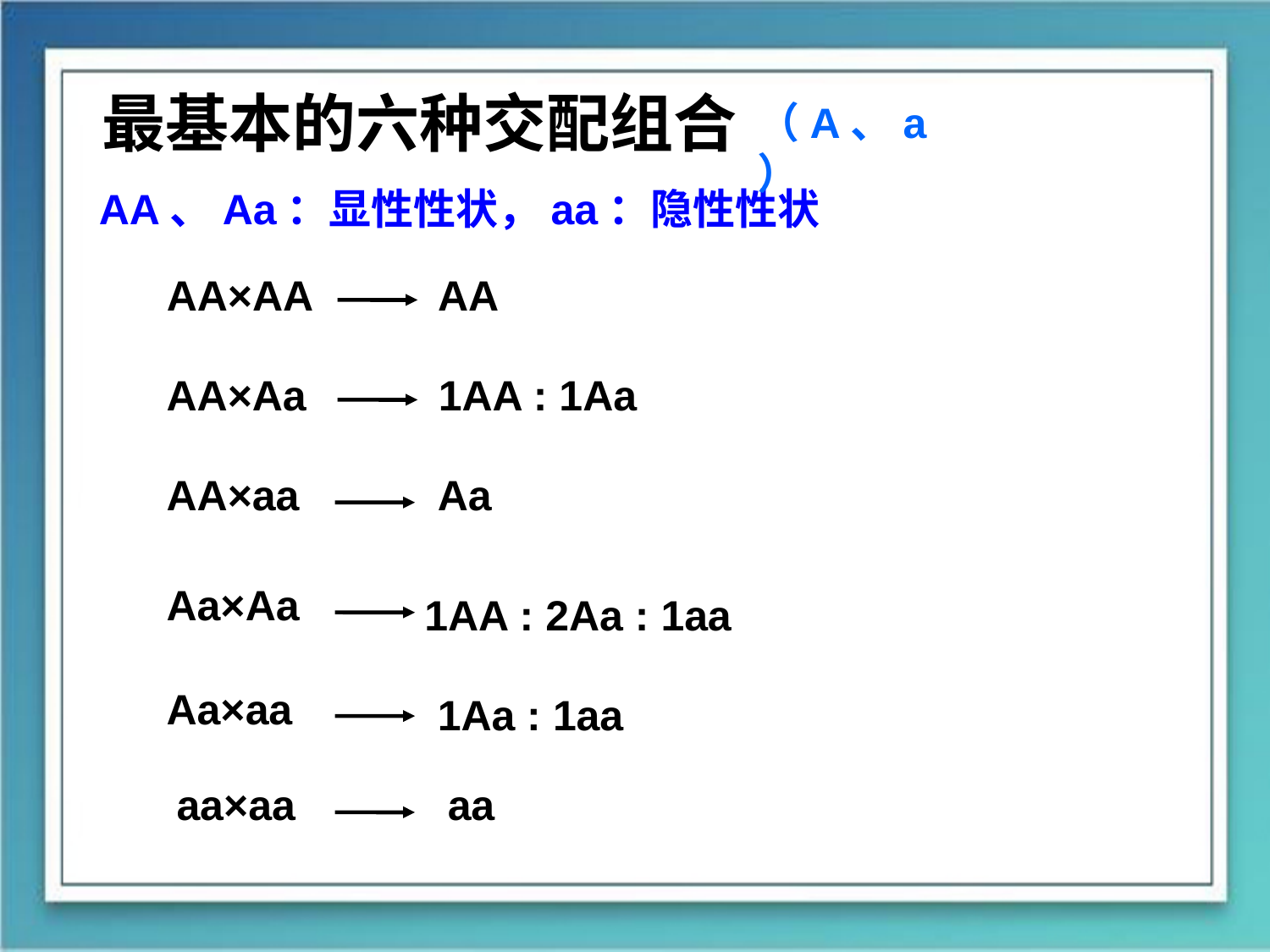

最基本的六种交配组合
（A、a）
AA、Aa：显性性状，aa：隐性性状
AA×AA
AA

1AA : 1Aa

AA×Aa
AA×aa
Aa

Aa×Aa
1AA : 2Aa : 1aa

Aa×aa
1Aa : 1aa

aa×aa
aa